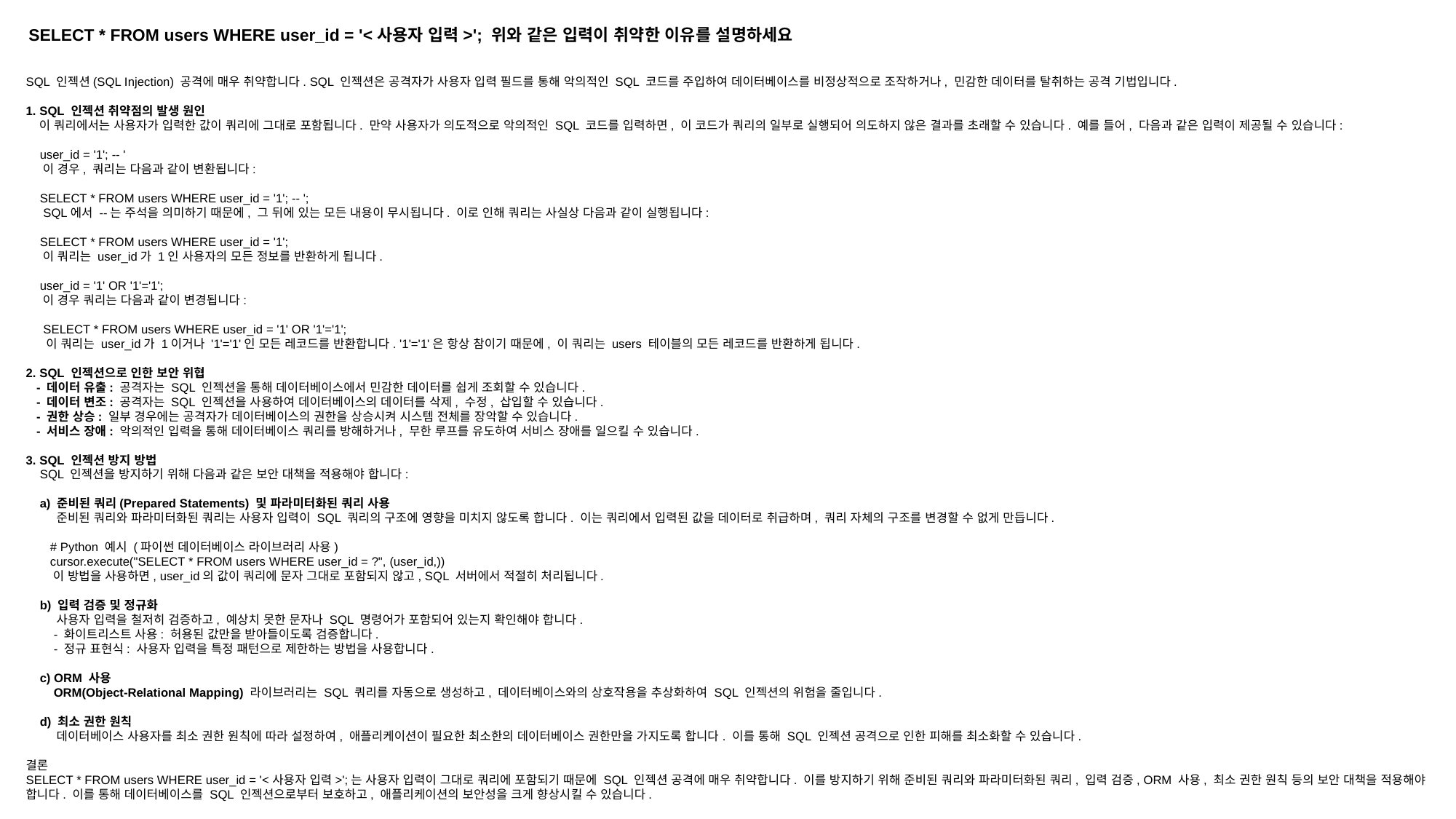

SELECT * FROM users WHERE user_id = '<사용자 입력>'; 위와 같은 입력이 취약한 이유를 설명하세요
SQL 인젝션(SQL Injection) 공격에 매우 취약합니다. SQL 인젝션은 공격자가 사용자 입력 필드를 통해 악의적인 SQL 코드를 주입하여 데이터베이스를 비정상적으로 조작하거나, 민감한 데이터를 탈취하는 공격 기법입니다.

1. SQL 인젝션 취약점의 발생 원인
   이 쿼리에서는 사용자가 입력한 값이 쿼리에 그대로 포함됩니다. 만약 사용자가 의도적으로 악의적인 SQL 코드를 입력하면, 이 코드가 쿼리의 일부로 실행되어 의도하지 않은 결과를 초래할 수 있습니다. 예를 들어, 다음과 같은 입력이 제공될 수 있습니다:

    user_id = '1'; -- '
    이 경우, 쿼리는 다음과 같이 변환됩니다:

    SELECT * FROM users WHERE user_id = '1'; -- ';
     SQL에서 --는 주석을 의미하기 때문에, 그 뒤에 있는 모든 내용이 무시됩니다. 이로 인해 쿼리는 사실상 다음과 같이 실행됩니다:

    SELECT * FROM users WHERE user_id = '1';
    이 쿼리는 user_id가 1인 사용자의 모든 정보를 반환하게 됩니다.

    user_id = '1' OR '1'='1';
    이 경우 쿼리는 다음과 같이 변경됩니다:

     SELECT * FROM users WHERE user_id = '1' OR '1'='1';
     이 쿼리는 user_id가 1이거나 '1'='1'인 모든 레코드를 반환합니다. '1'='1'은 항상 참이기 때문에, 이 쿼리는 users 테이블의 모든 레코드를 반환하게 됩니다.

2. SQL 인젝션으로 인한 보안 위협
   - 데이터 유출: 공격자는 SQL 인젝션을 통해 데이터베이스에서 민감한 데이터를 쉽게 조회할 수 있습니다.
   - 데이터 변조: 공격자는 SQL 인젝션을 사용하여 데이터베이스의 데이터를 삭제, 수정, 삽입할 수 있습니다.
   - 권한 상승: 일부 경우에는 공격자가 데이터베이스의 권한을 상승시켜 시스템 전체를 장악할 수 있습니다.
   - 서비스 장애: 악의적인 입력을 통해 데이터베이스 쿼리를 방해하거나, 무한 루프를 유도하여 서비스 장애를 일으킬 수 있습니다.

3. SQL 인젝션 방지 방법
    SQL 인젝션을 방지하기 위해 다음과 같은 보안 대책을 적용해야 합니다:

    a) 준비된 쿼리(Prepared Statements) 및 파라미터화된 쿼리 사용
        준비된 쿼리와 파라미터화된 쿼리는 사용자 입력이 SQL 쿼리의 구조에 영향을 미치지 않도록 합니다. 이는 쿼리에서 입력된 값을 데이터로 취급하며, 쿼리 자체의 구조를 변경할 수 없게 만듭니다.

       # Python 예시 (파이썬 데이터베이스 라이브러리 사용)
       cursor.execute("SELECT * FROM users WHERE user_id = ?", (user_id,))
       이 방법을 사용하면, user_id의 값이 쿼리에 문자 그대로 포함되지 않고, SQL 서버에서 적절히 처리됩니다.

    b) 입력 검증 및 정규화
        사용자 입력을 철저히 검증하고, 예상치 못한 문자나 SQL 명령어가 포함되어 있는지 확인해야 합니다.
        - 화이트리스트 사용: 허용된 값만을 받아들이도록 검증합니다.
        - 정규 표현식: 사용자 입력을 특정 패턴으로 제한하는 방법을 사용합니다.

    c) ORM 사용
        ORM(Object-Relational Mapping) 라이브러리는 SQL 쿼리를 자동으로 생성하고, 데이터베이스와의 상호작용을 추상화하여 SQL 인젝션의 위험을 줄입니다.

    d) 최소 권한 원칙
        데이터베이스 사용자를 최소 권한 원칙에 따라 설정하여, 애플리케이션이 필요한 최소한의 데이터베이스 권한만을 가지도록 합니다. 이를 통해 SQL 인젝션 공격으로 인한 피해를 최소화할 수 있습니다.

결론
SELECT * FROM users WHERE user_id = '<사용자 입력>';는 사용자 입력이 그대로 쿼리에 포함되기 때문에 SQL 인젝션 공격에 매우 취약합니다. 이를 방지하기 위해 준비된 쿼리와 파라미터화된 쿼리, 입력 검증, ORM 사용, 최소 권한 원칙 등의 보안 대책을 적용해야 합니다. 이를 통해 데이터베이스를 SQL 인젝션으로부터 보호하고, 애플리케이션의 보안성을 크게 향상시킬 수 있습니다.